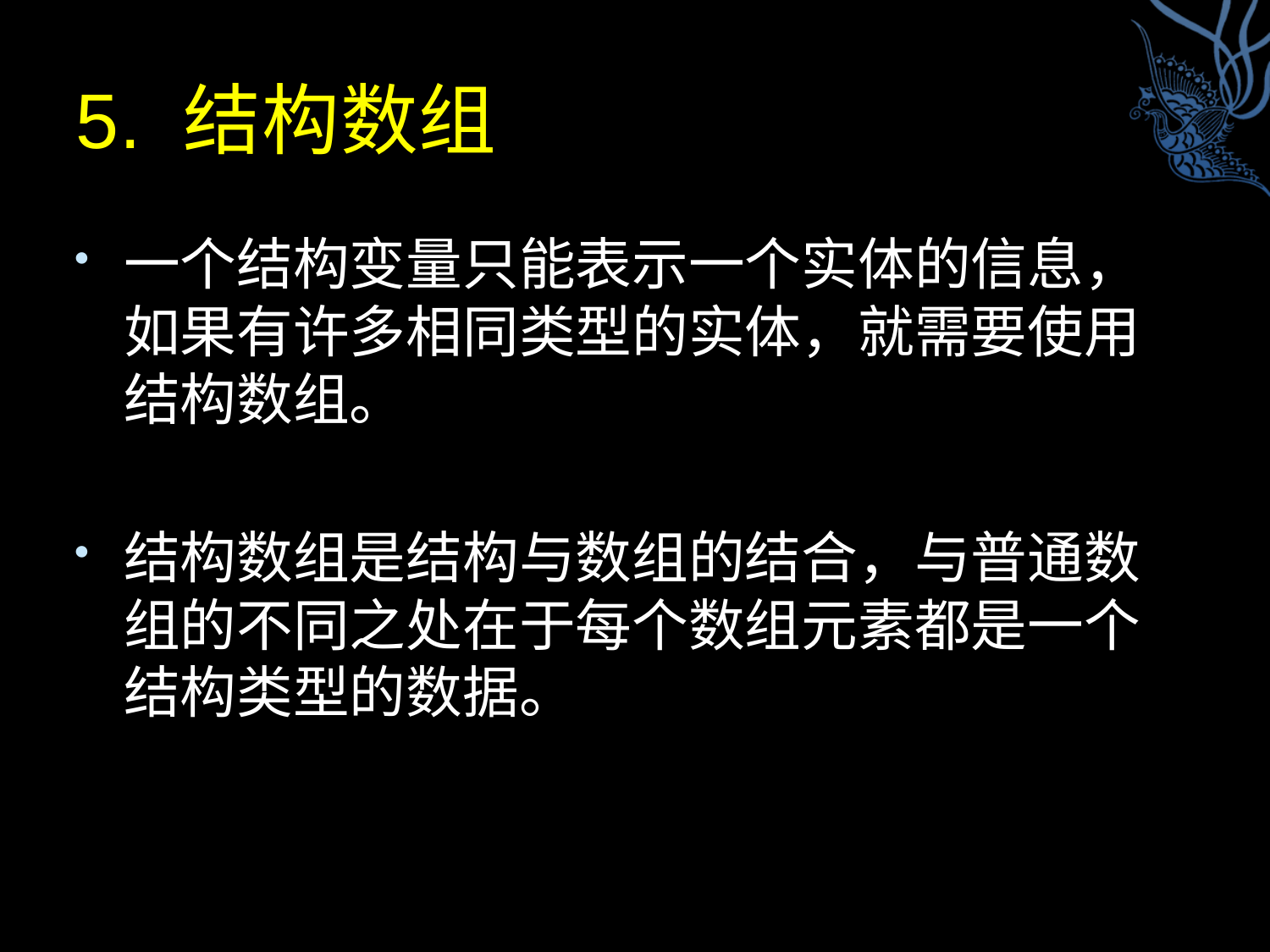

# 5. 结构数组
一个结构变量只能表示一个实体的信息，如果有许多相同类型的实体，就需要使用结构数组。

结构数组是结构与数组的结合，与普通数组的不同之处在于每个数组元素都是一个结构类型的数据。